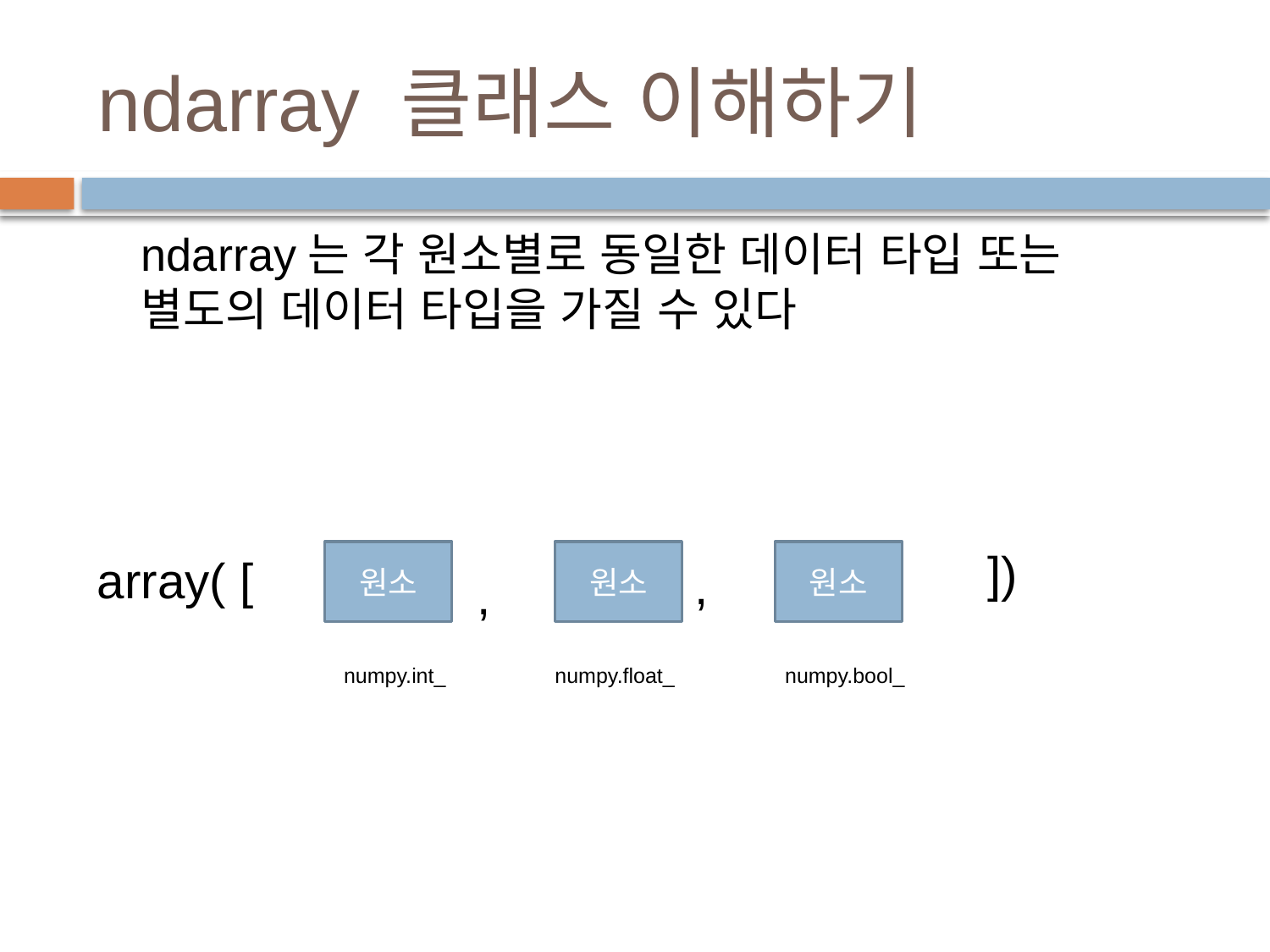

# ndarray 클래스 이해하기
ndarray는 각 원소별로 동일한 데이터 타입 또는 별도의 데이터 타입을 가질 수 있다
])
원소
원소
원소
array( [
,
,
numpy.int_
numpy.float_
numpy.bool_